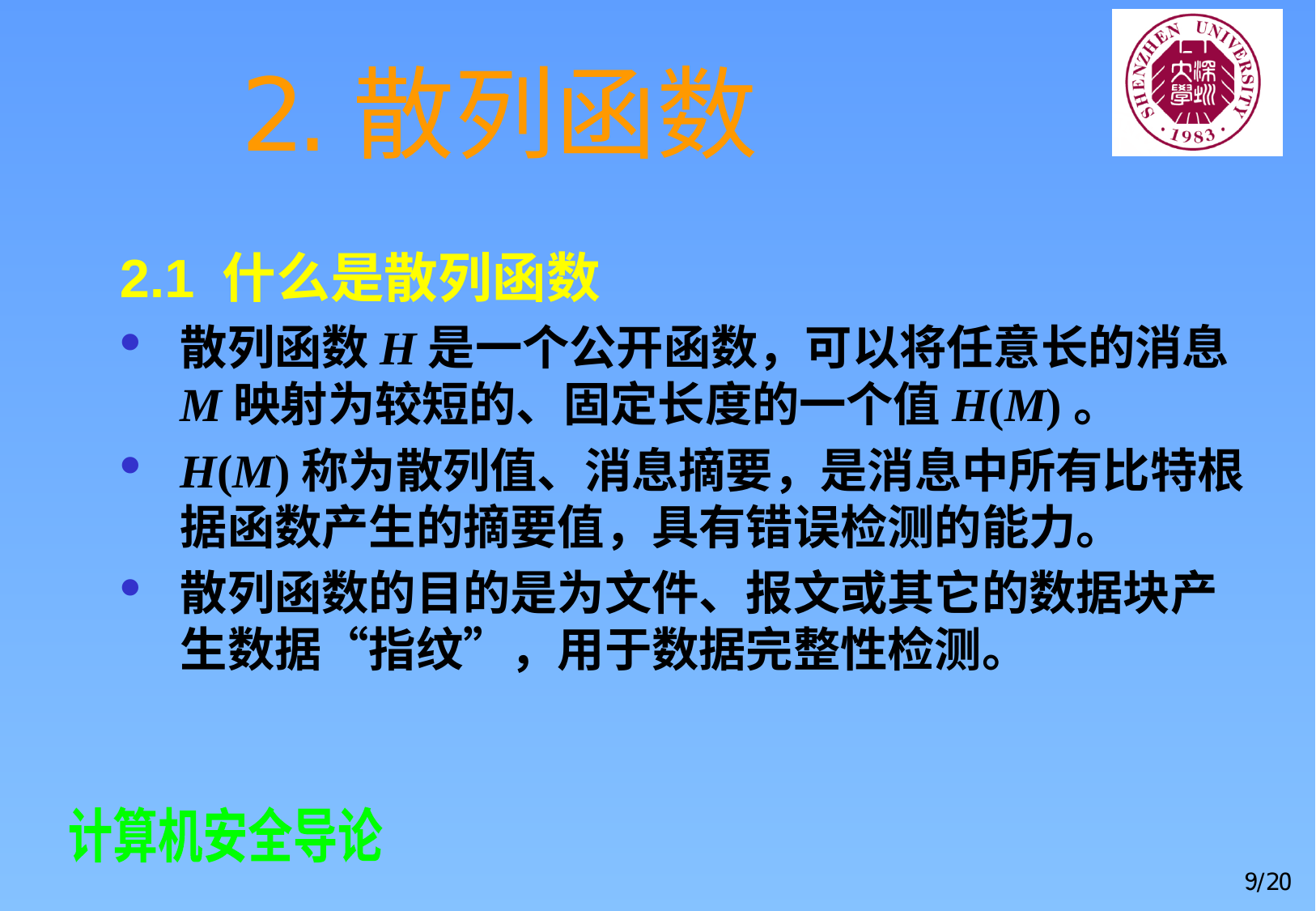

# 2.散列函数
2.1 什么是散列函数
散列函数H是一个公开函数，可以将任意长的消息M映射为较短的、固定长度的一个值H(M)。
H(M)称为散列值、消息摘要，是消息中所有比特根据函数产生的摘要值，具有错误检测的能力。
散列函数的目的是为文件、报文或其它的数据块产生数据“指纹”，用于数据完整性检测。
9/20